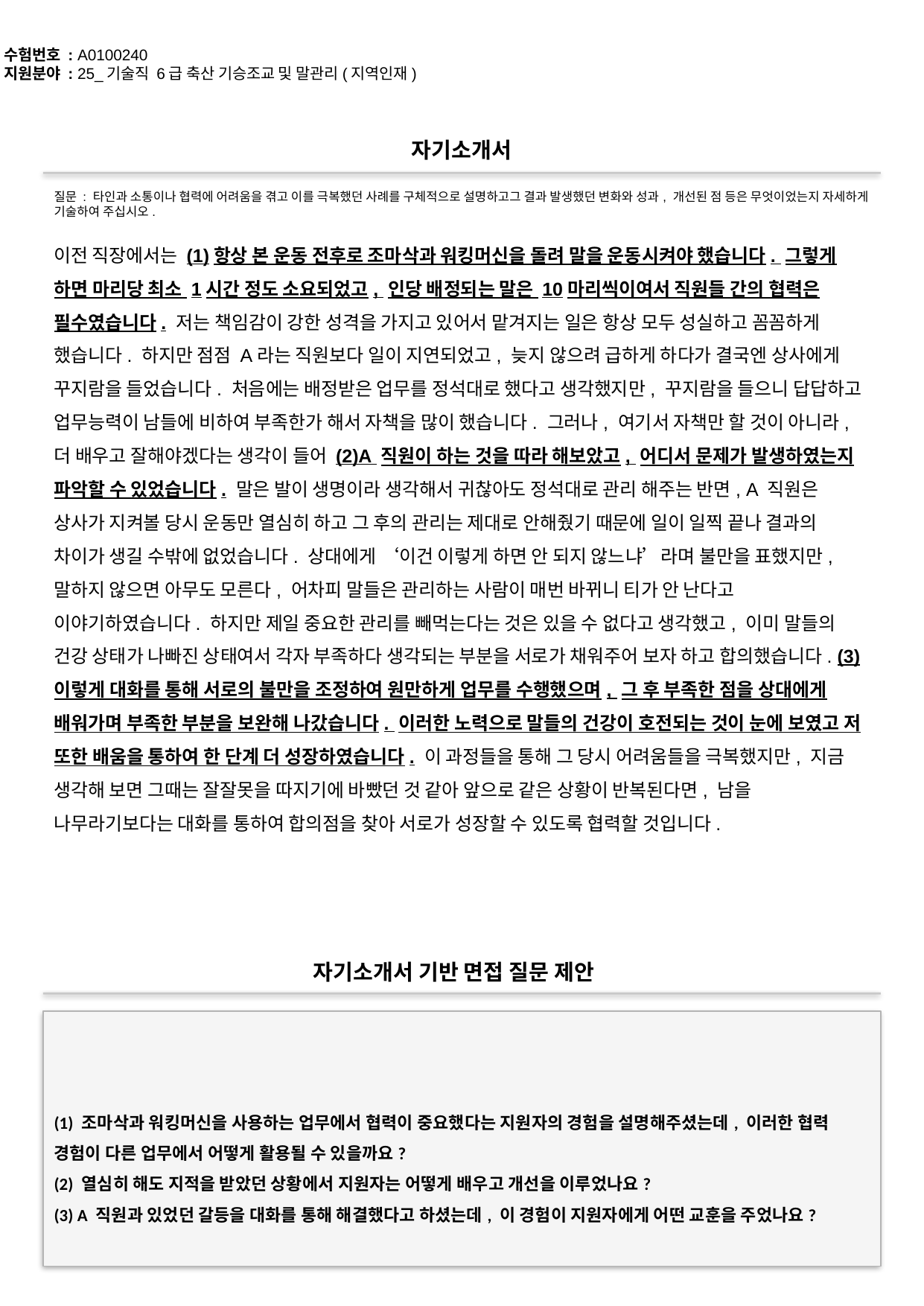

수험번호 : A0100240
지원분야 : 25_기술직 6급 축산 기승조교 및 말관리(지역인재)
#

자기소개서

질문 : 타인과 소통이나 협력에 어려움을 겪고 이를 극복했던 사례를 구체적으로 설명하고그 결과 발생했던 변화와 성과, 개선된 점 등은 무엇이었는지 자세하게 기술하여 주십시오.

이전 직장에서는 (1)항상 본 운동 전후로 조마삭과 워킹머신을 돌려 말을 운동시켜야 했습니다. 그렇게 하면 마리당 최소 1시간 정도 소요되었고, 인당 배정되는 말은 10마리씩이여서 직원들 간의 협력은 필수였습니다. 저는 책임감이 강한 성격을 가지고 있어서 맡겨지는 일은 항상 모두 성실하고 꼼꼼하게 했습니다. 하지만 점점 A라는 직원보다 일이 지연되었고, 늦지 않으려 급하게 하다가 결국엔 상사에게 꾸지람을 들었습니다. 처음에는 배정받은 업무를 정석대로 했다고 생각했지만, 꾸지람을 들으니 답답하고 업무능력이 남들에 비하여 부족한가 해서 자책을 많이 했습니다. 그러나, 여기서 자책만 할 것이 아니라, 더 배우고 잘해야겠다는 생각이 들어 (2)A 직원이 하는 것을 따라 해보았고, 어디서 문제가 발생하였는지 파악할 수 있었습니다. 말은 발이 생명이라 생각해서 귀찮아도 정석대로 관리 해주는 반면, A 직원은 상사가 지켜볼 당시 운동만 열심히 하고 그 후의 관리는 제대로 안해줬기 때문에 일이 일찍 끝나 결과의 차이가 생길 수밖에 없었습니다. 상대에게 ‘이건 이렇게 하면 안 되지 않느냐’라며 불만을 표했지만, 말하지 않으면 아무도 모른다, 어차피 말들은 관리하는 사람이 매번 바뀌니 티가 안 난다고 이야기하였습니다. 하지만 제일 중요한 관리를 빼먹는다는 것은 있을 수 없다고 생각했고, 이미 말들의 건강 상태가 나빠진 상태여서 각자 부족하다 생각되는 부분을 서로가 채워주어 보자 하고 합의했습니다. (3)이렇게 대화를 통해 서로의 불만을 조정하여 원만하게 업무를 수행했으며, 그 후 부족한 점을 상대에게 배워가며 부족한 부분을 보완해 나갔습니다. 이러한 노력으로 말들의 건강이 호전되는 것이 눈에 보였고 저 또한 배움을 통하여 한 단계 더 성장하였습니다. 이 과정들을 통해 그 당시 어려움들을 극복했지만, 지금 생각해 보면 그때는 잘잘못을 따지기에 바빴던 것 같아 앞으로 같은 상황이 반복된다면, 남을 나무라기보다는 대화를 통하여 합의점을 찾아 서로가 성장할 수 있도록 협력할 것입니다.

자기소개서 기반 면접 질문 제안

(1) 조마삭과 워킹머신을 사용하는 업무에서 협력이 중요했다는 지원자의 경험을 설명해주셨는데, 이러한 협력 경험이 다른 업무에서 어떻게 활용될 수 있을까요?
(2) 열심히 해도 지적을 받았던 상황에서 지원자는 어떻게 배우고 개선을 이루었나요?
(3) A 직원과 있었던 갈등을 대화를 통해 해결했다고 하셨는데, 이 경험이 지원자에게 어떤 교훈을 주었나요?